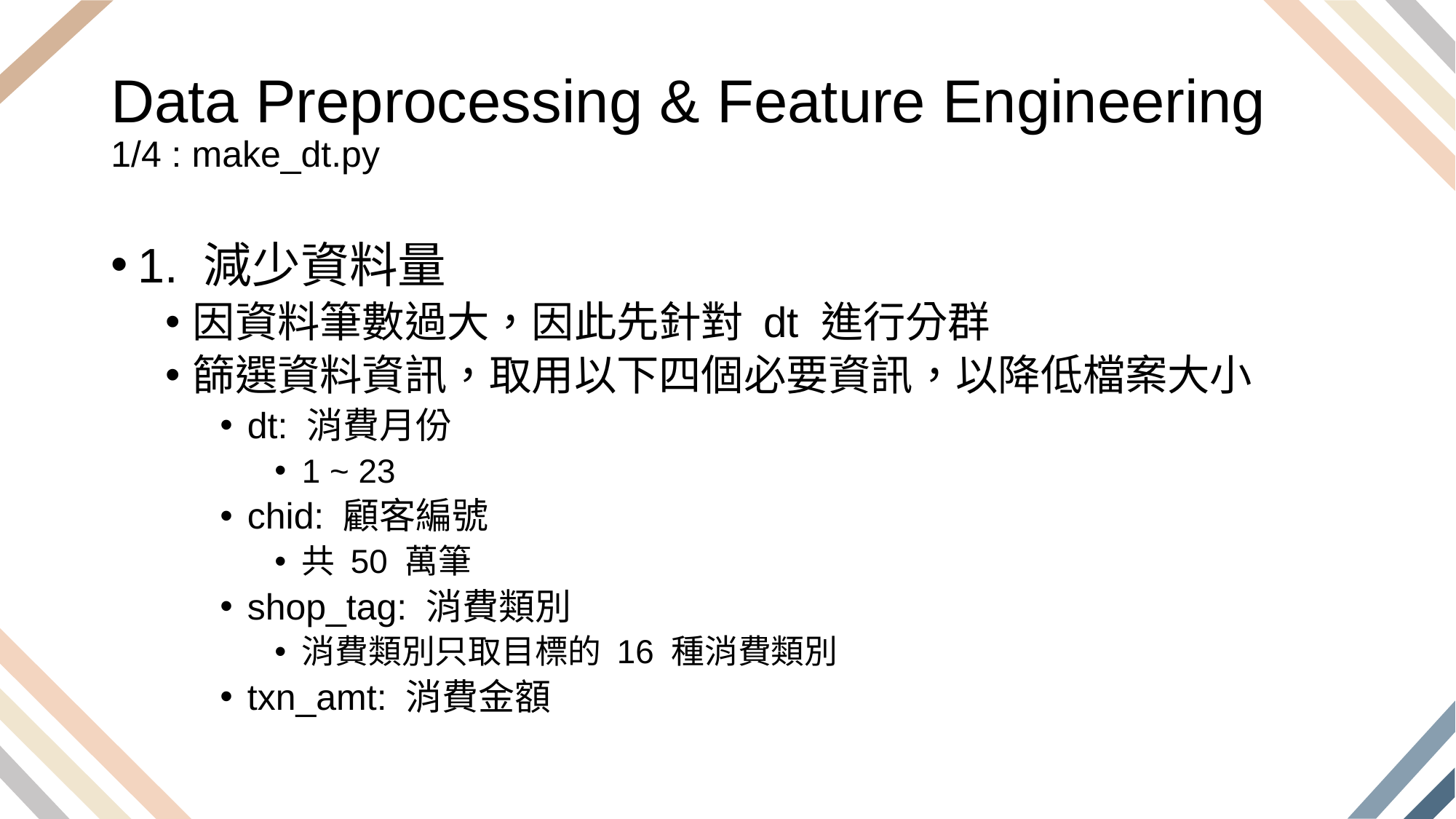

# Data Preprocessing & Feature Engineering 1/4 : make_dt.py
1. 減少資料量
因資料筆數過大，因此先針對 dt 進行分群
篩選資料資訊，取用以下四個必要資訊，以降低檔案大小
dt: 消費月份
1 ~ 23
chid: 顧客編號
共 50 萬筆
shop_tag: 消費類別
消費類別只取目標的 16 種消費類別
txn_amt: 消費金額